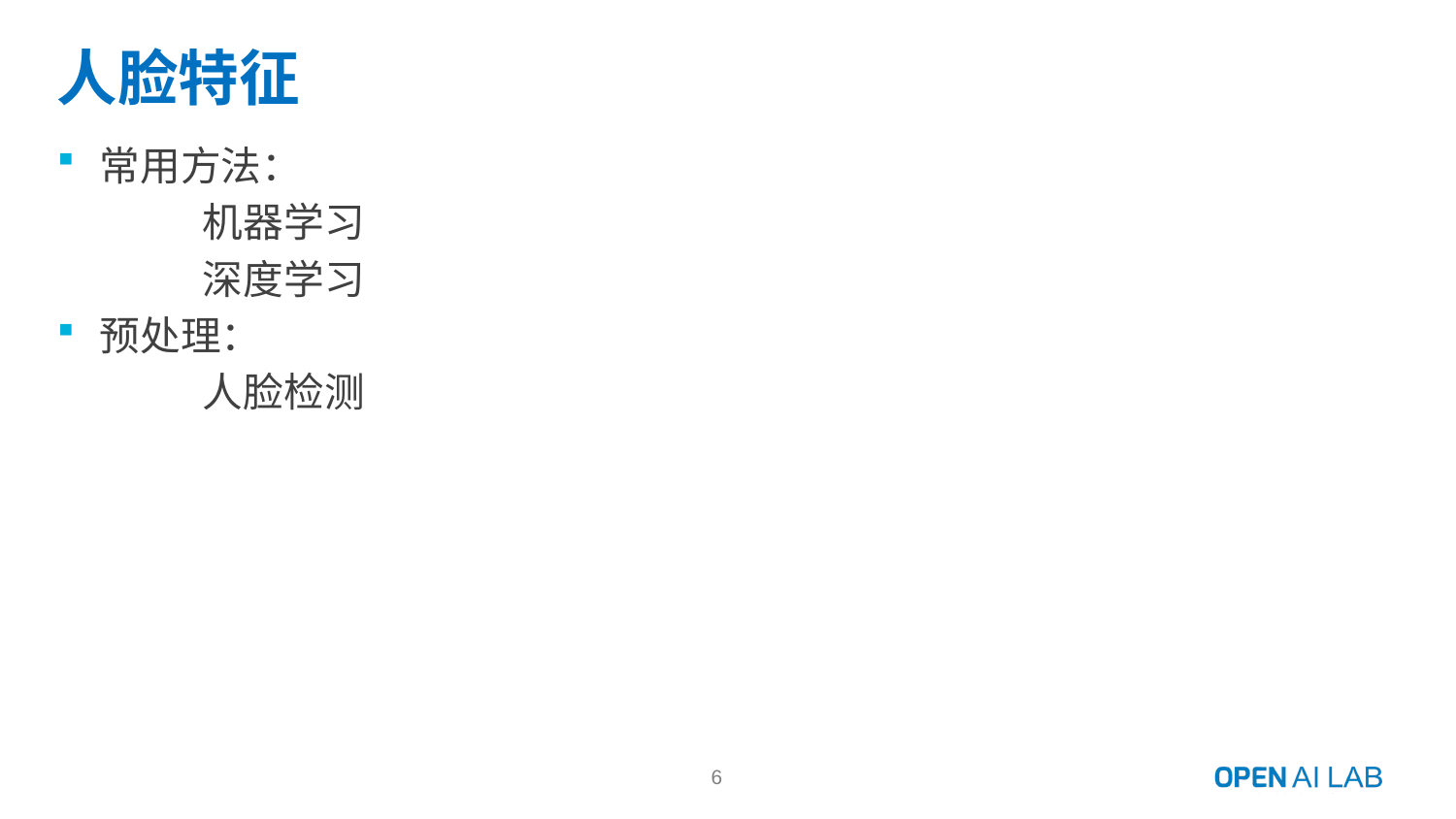

# 人脸特征
常用方法：
	机器学习
	深度学习
预处理：
	人脸检测